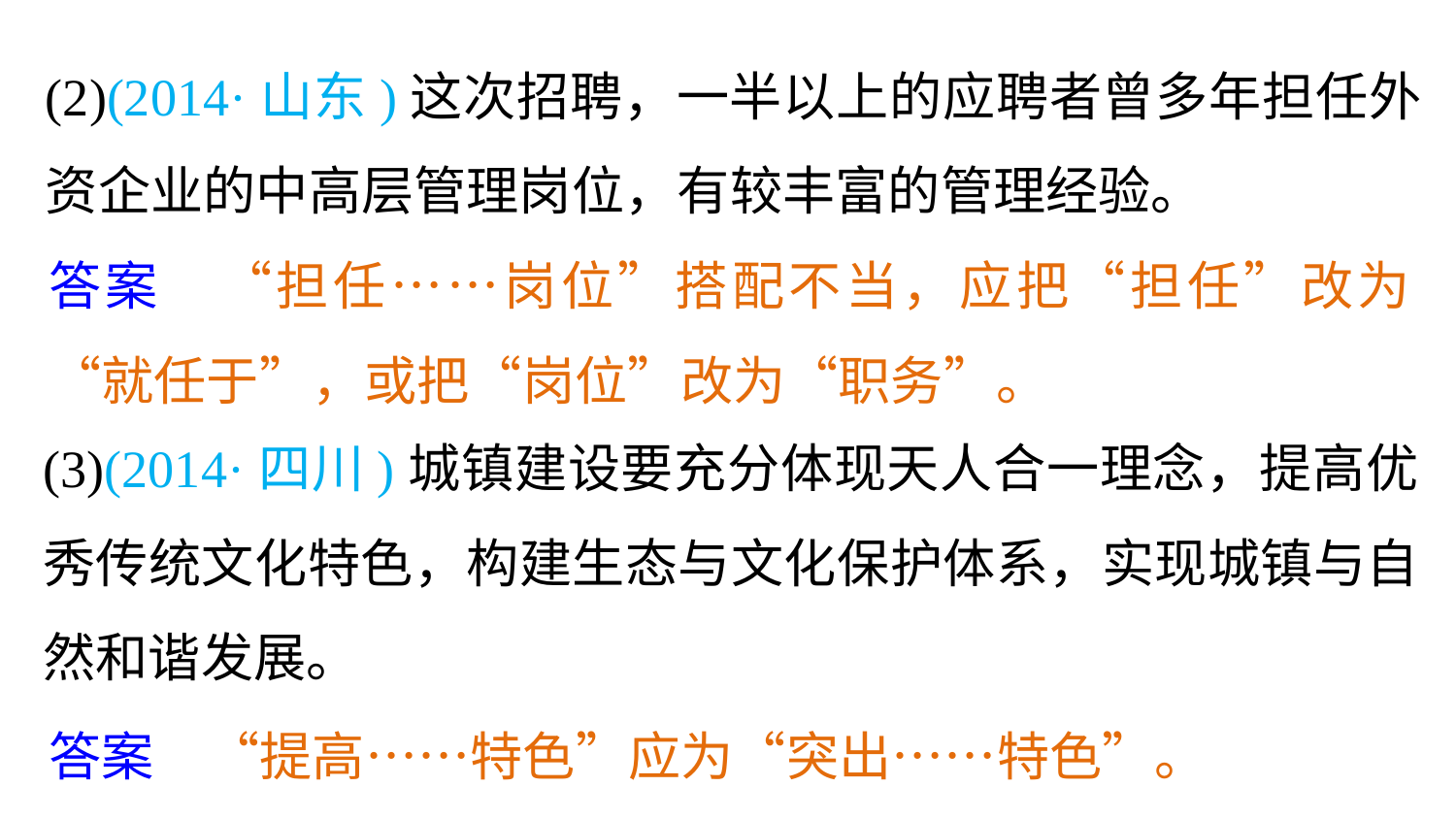

(2)(2014·山东)这次招聘，一半以上的应聘者曾多年担任外资企业的中高层管理岗位，有较丰富的管理经验。
答案　“担任……岗位”搭配不当，应把“担任”改为“就任于”，或把“岗位”改为“职务”。
(3)(2014·四川)城镇建设要充分体现天人合一理念，提高优秀传统文化特色，构建生态与文化保护体系，实现城镇与自然和谐发展。
答案　“提高……特色”应为“突出……特色”。